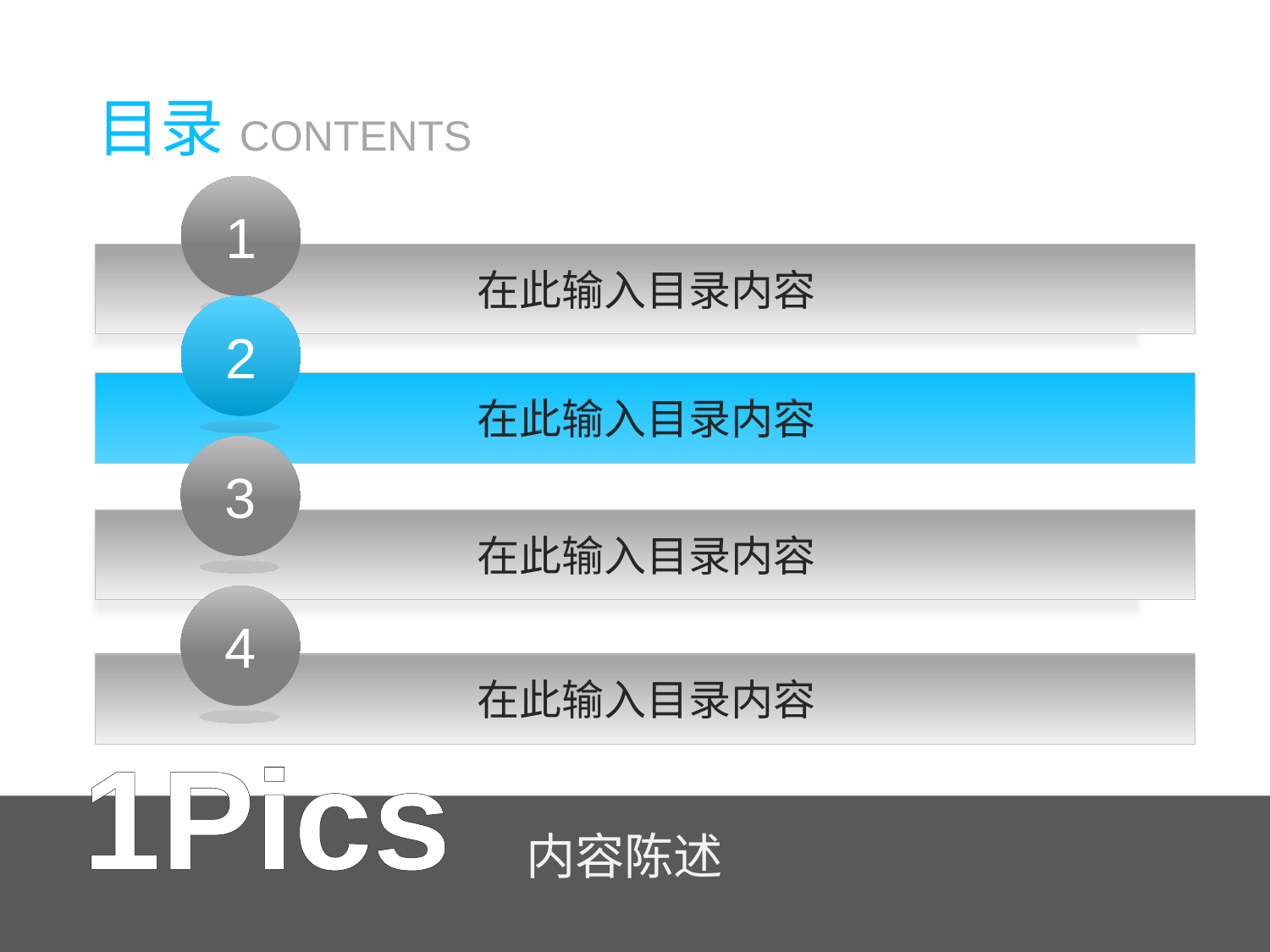

目录CONTENTS
1

在此输入目录内容
2

在此输入目录内容

3

在此输入目录内容

4

在此输入目录内容

1Pics

内容陈述